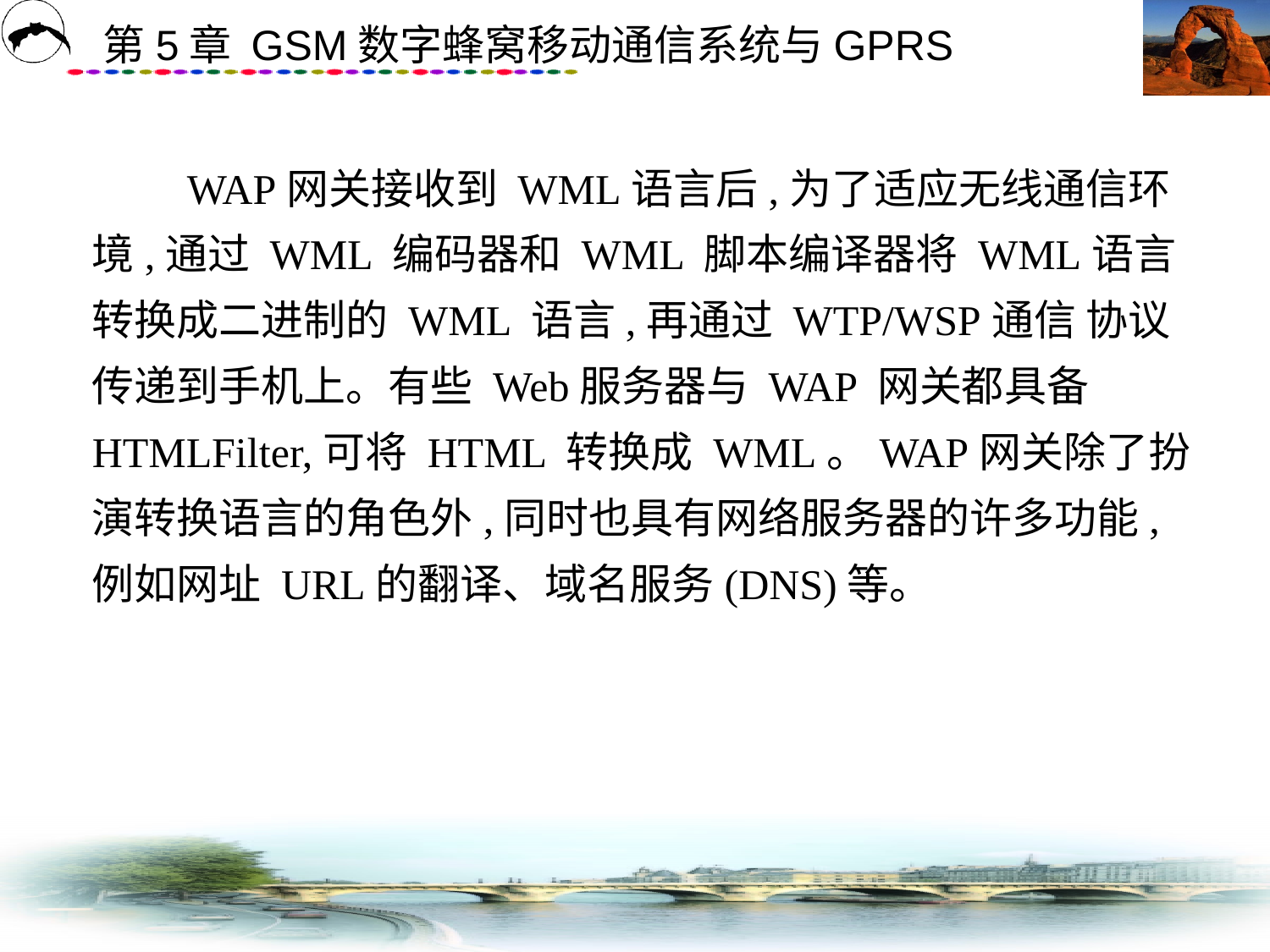

# WAP网关接收到 WML语言后,为了适应无线通信环境,通过 WML 编码器和 WML 脚本编译器将 WML语言转换成二进制的 WML 语言,再通过 WTP/WSP通信 协议传递到手机上。有些 Web服务器与 WAP 网关都具备 HTMLFilter,可将 HTML 转换成 WML。WAP网关除了扮演转换语言的角色外,同时也具有网络服务器的许多功能,例如网址 URL的翻译、域名服务(DNS)等。